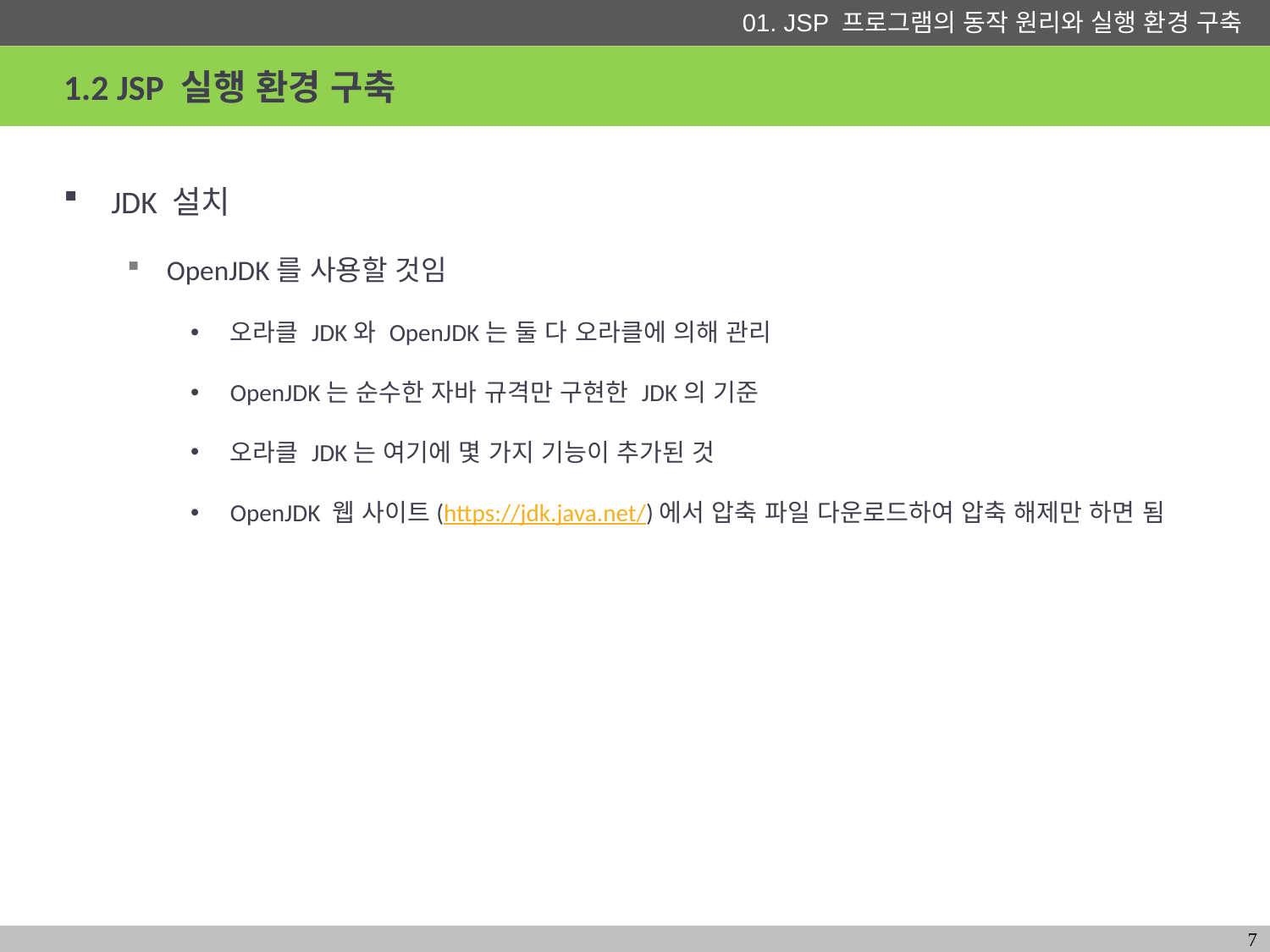

# 1.2 JSP 실행 환경 구축
JDK 설치
OpenJDK를 사용할 것임
오라클 JDK와 OpenJDK는 둘 다 오라클에 의해 관리
OpenJDK는 순수한 자바 규격만 구현한 JDK의 기준
오라클 JDK는 여기에 몇 가지 기능이 추가된 것
OpenJDK 웹 사이트(https://jdk.java.net/)에서 압축 파일 다운로드하여 압축 해제만 하면 됨

7